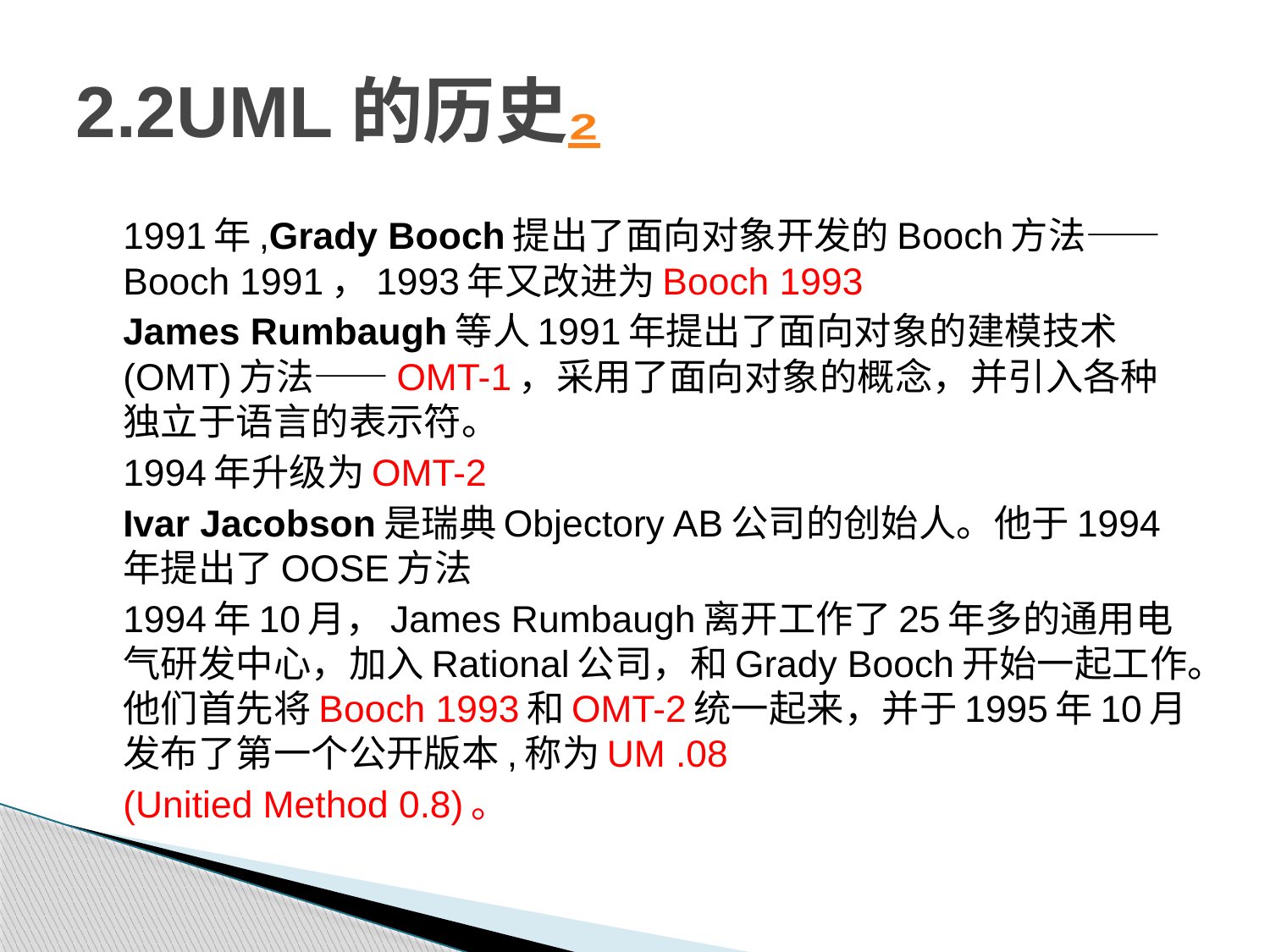

# 2.2UML的历史₂
		1991年,Grady Booch提出了面向对象开发的Booch方法——Booch 1991，1993年又改进为Booch 1993
		James Rumbaugh等人1991年提出了面向对象的建模技术(OMT)方法——OMT-1，采用了面向对象的概念，并引入各种独立于语言的表示符。
		1994年升级为OMT-2
		Ivar Jacobson是瑞典Objectory AB公司的创始人。他于1994年提出了OOSE方法
		1994年10月，James Rumbaugh离开工作了25年多的通用电气研发中心，加入Rational公司，和Grady Booch开始一起工作。他们首先将Booch 1993和OMT-2统一起来，并于1995年10月发布了第一个公开版本,称为UM .08
	(Unitied Method 0.8)。